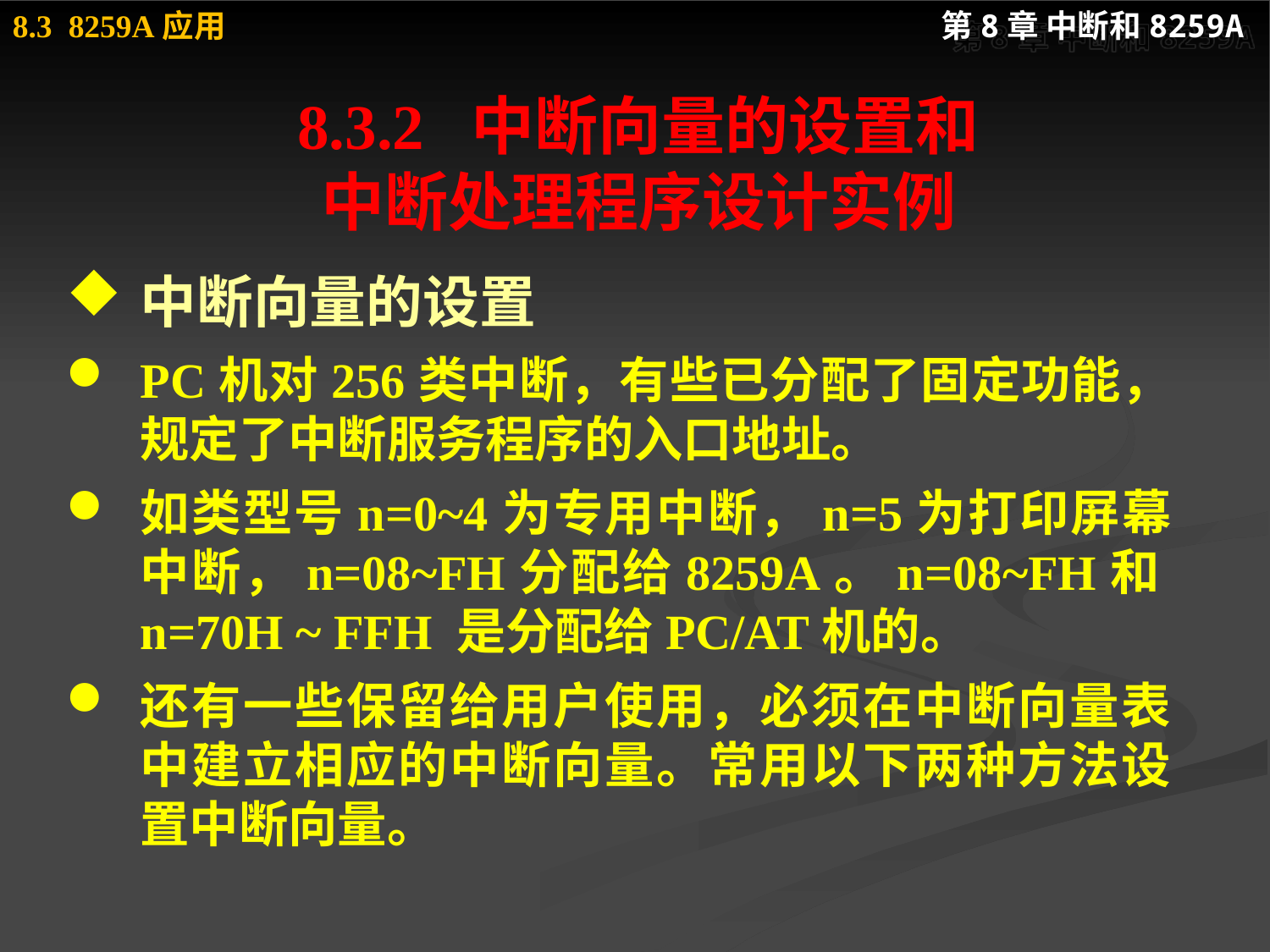

# 8.3.2  中断向量的设置和 中断处理程序设计实例
中断向量的设置
PC机对256类中断，有些已分配了固定功能，规定了中断服务程序的入口地址。
如类型号n=0~4为专用中断，n=5为打印屏幕中断，n=08~FH分配给8259A。n=08~FH和n=70H ~ FFH 是分配给PC/AT机的。
还有一些保留给用户使用，必须在中断向量表中建立相应的中断向量。常用以下两种方法设置中断向量。